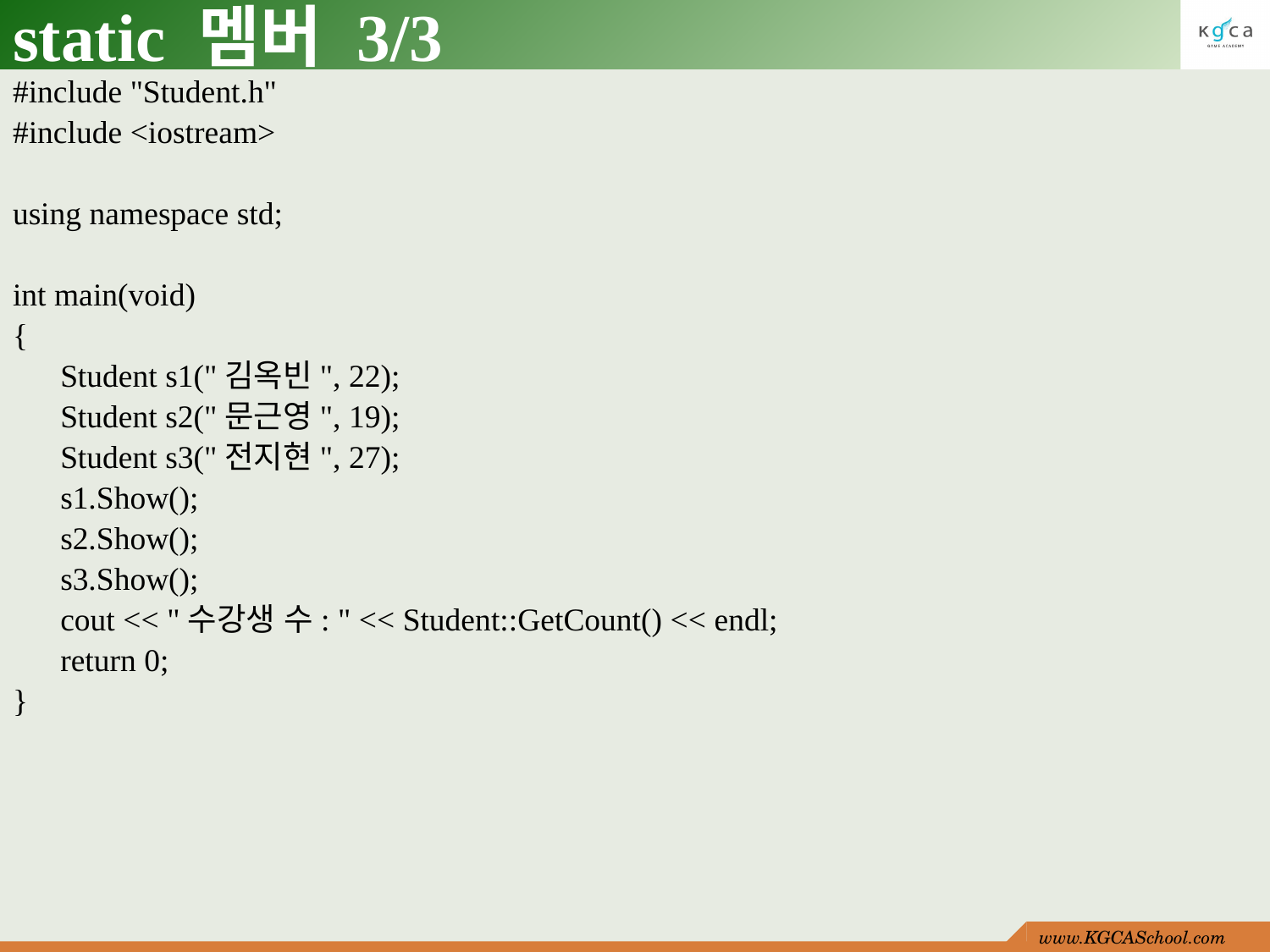

# static 멤버 3/3
#include "Student.h"
#include <iostream>

using namespace std;

int main(void)
{
	Student s1("김옥빈", 22);
	Student s2("문근영", 19);
	Student s3("전지현", 27);
	s1.Show();
	s2.Show();
	s3.Show();
	cout << "수강생 수: " << Student::GetCount() << endl;
	return 0;
}